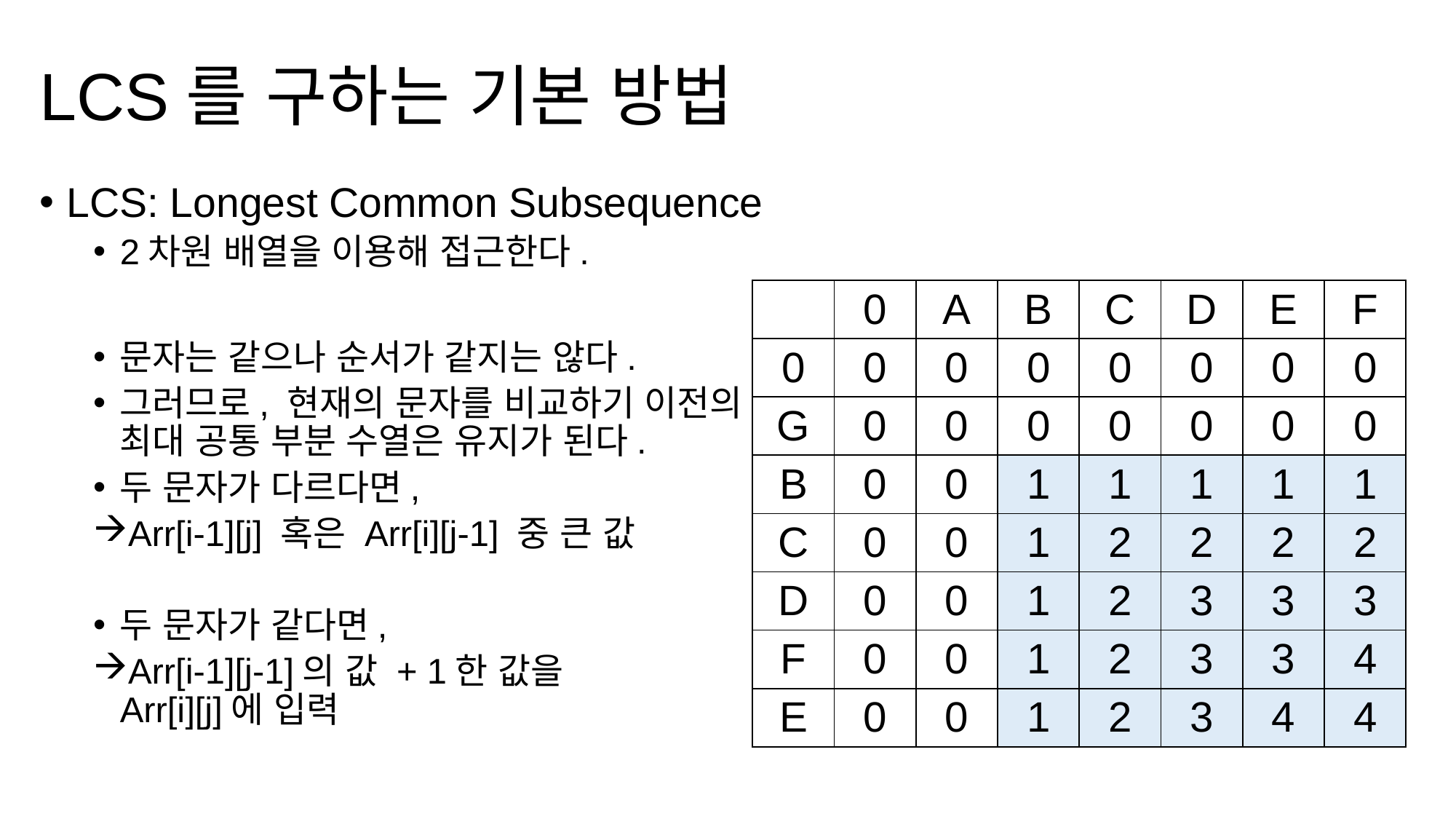

# LCS를 구하는 기본 방법
LCS: Longest Common Subsequence
2차원 배열을 이용해 접근한다.

문자는 같으나 순서가 같지는 않다.
그러므로, 현재의 문자를 비교하기 이전의
최대 공통 부분 수열은 유지가 된다.
두 문자가 다르다면,
Arr[i-1][j] 혹은 Arr[i][j-1] 중 큰 값

두 문자가 같다면,
Arr[i-1][j-1]의 값 + 1한 값을
Arr[i][j]에 입력
|  | 0 | A | B | C | D | E | F |
| --- | --- | --- | --- | --- | --- | --- | --- |
| 0 | 0 | 0 | 0 | 0 | 0 | 0 | 0 |
| G | 0 | 0 | 0 | 0 | 0 | 0 | 0 |
| B | 0 | 0 | 1 | 1 | 1 | 1 | 1 |
| C | 0 | 0 | 1 | 2 | 2 | 2 | 2 |
| D | 0 | 0 | 1 | 2 | 3 | 3 | 3 |
| F | 0 | 0 | 1 | 2 | 3 | 3 | 4 |
| E | 0 | 0 | 1 | 2 | 3 | 4 | 4 |